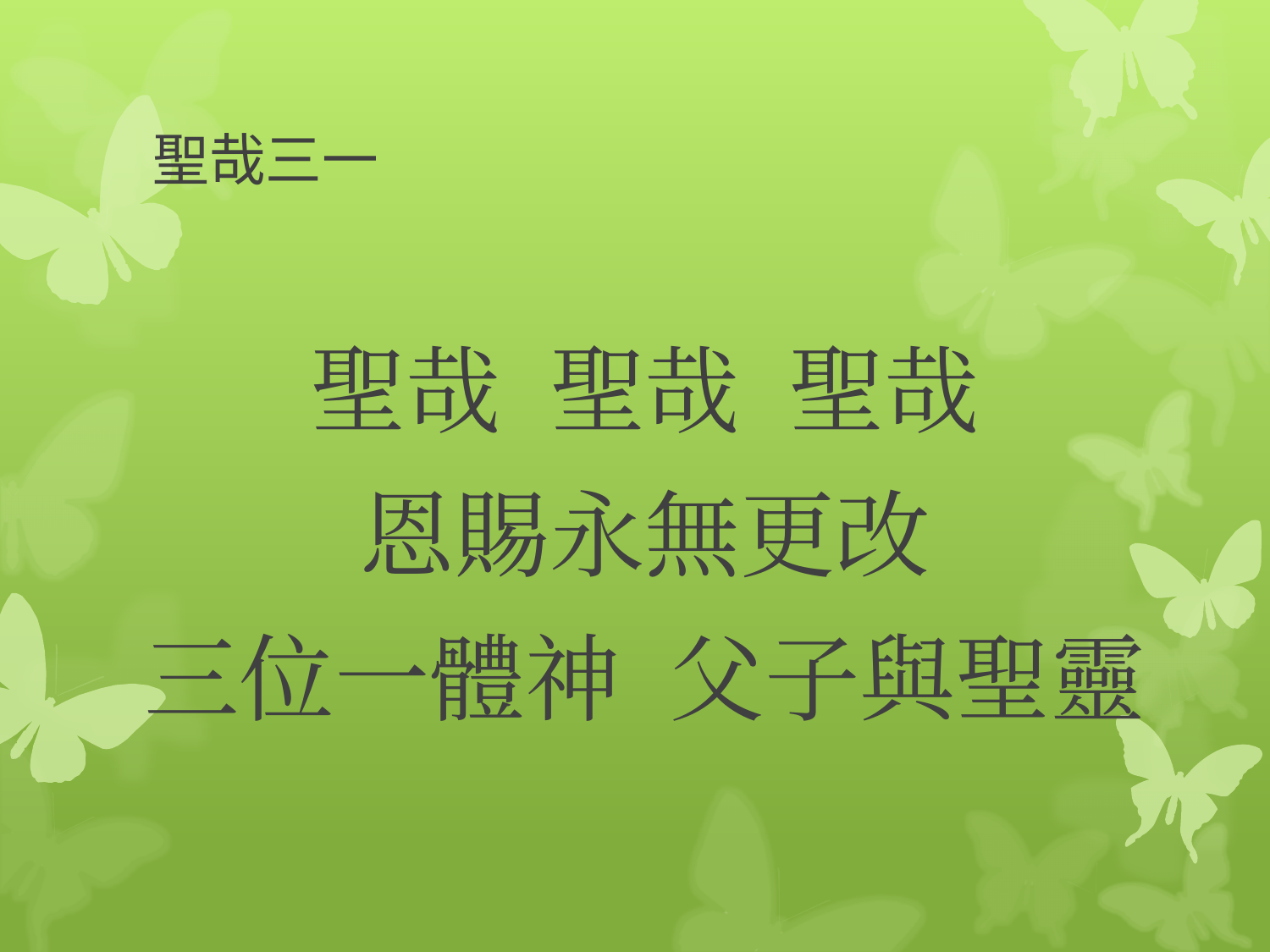

# 聖哉三一
聖哉  聖哉  聖哉
恩賜永無更改
三位一體神  父子與聖靈